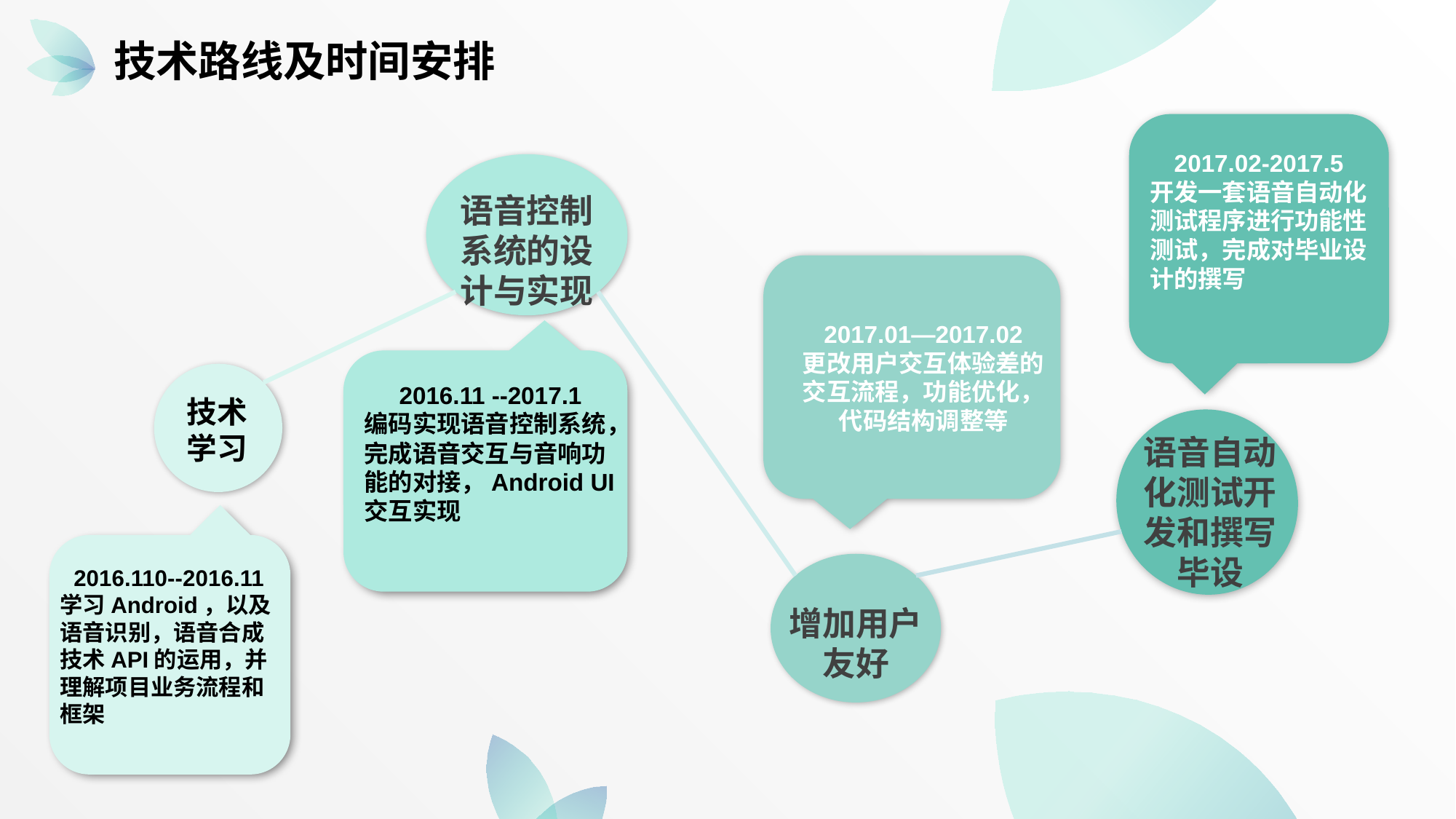

技术路线及时间安排

2017.02-2017.5
开发一套语音自动化测试程序进行功能性测试，完成对毕业设计的撰写

语音控制系统的设计与实现

2017.01—2017.02
更改用户交互体验差的交互流程，功能优化，代码结构调整等

2016.11 --2017.1
编码实现语音控制系统，完成语音交互与音响功能的对接，Android UI交互实现
技术学习

语音自动化测试开发和撰写毕设

2016.110--2016.11
学习Android，以及语音识别，语音合成技术API的运用，并理解项目业务流程和框架
增加用户友好